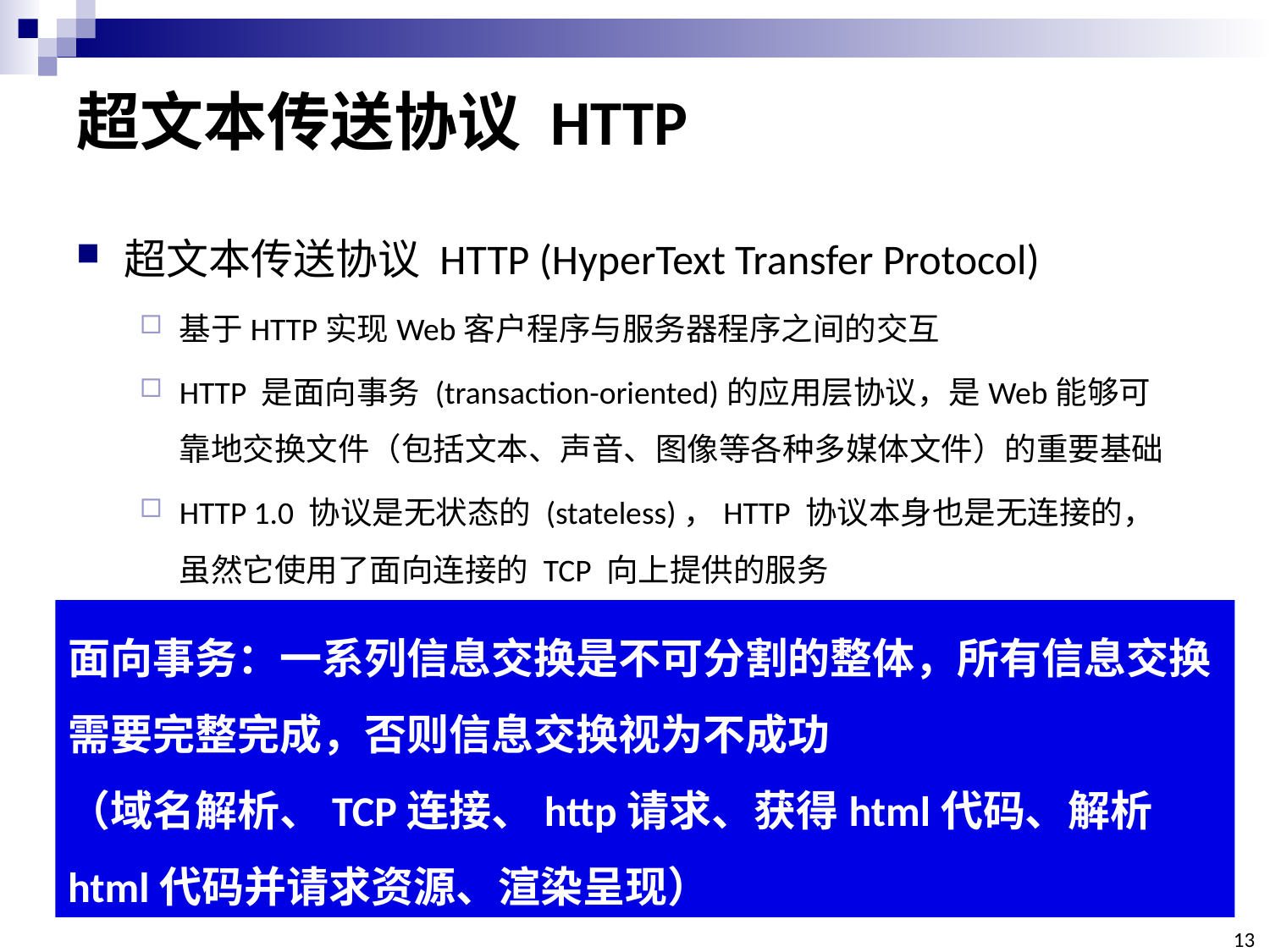

# 超文本传送协议 HTTP
超文本传送协议 HTTP (HyperText Transfer Protocol)
基于HTTP实现Web客户程序与服务器程序之间的交互
HTTP 是面向事务 (transaction-oriented)的应用层协议，是Web能够可靠地交换文件（包括文本、声音、图像等各种多媒体文件）的重要基础
HTTP 1.0 协议是无状态的 (stateless)，HTTP 协议本身也是无连接的，虽然它使用了面向连接的 TCP 向上提供的服务
面向事务：一系列信息交换是不可分割的整体，所有信息交换需要完整完成，否则信息交换视为不成功
（域名解析、TCP连接、http请求、获得html代码、解析html代码并请求资源、渲染呈现）
13